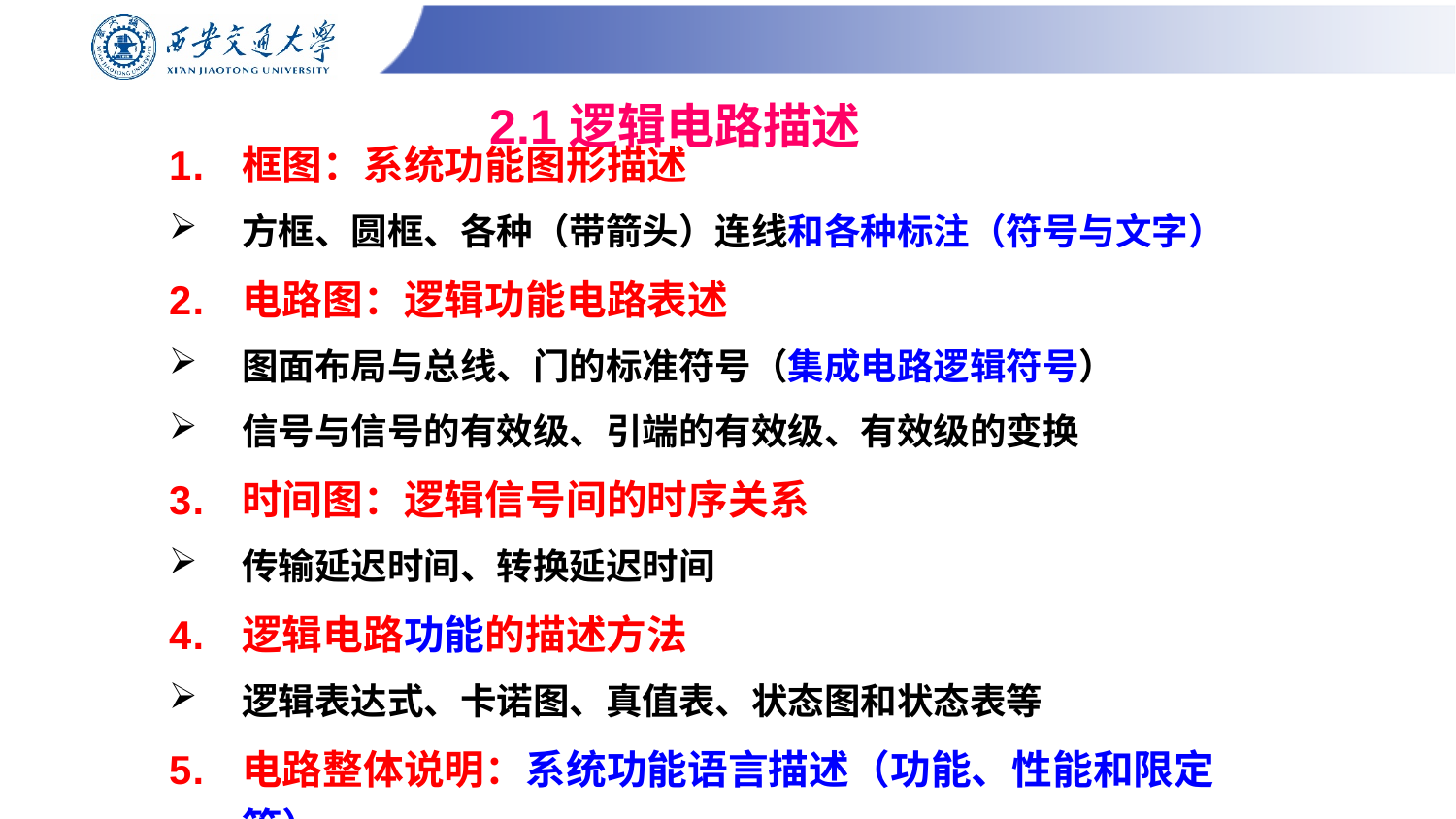

2.1逻辑电路描述
框图：系统功能图形描述
方框、圆框、各种（带箭头）连线和各种标注（符号与文字）
电路图：逻辑功能电路表述
图面布局与总线、门的标准符号（集成电路逻辑符号）
信号与信号的有效级、引端的有效级、有效级的变换
时间图：逻辑信号间的时序关系
传输延迟时间、转换延迟时间
逻辑电路功能的描述方法
逻辑表达式、卡诺图、真值表、状态图和状态表等
电路整体说明：系统功能语言描述（功能、性能和限定等）